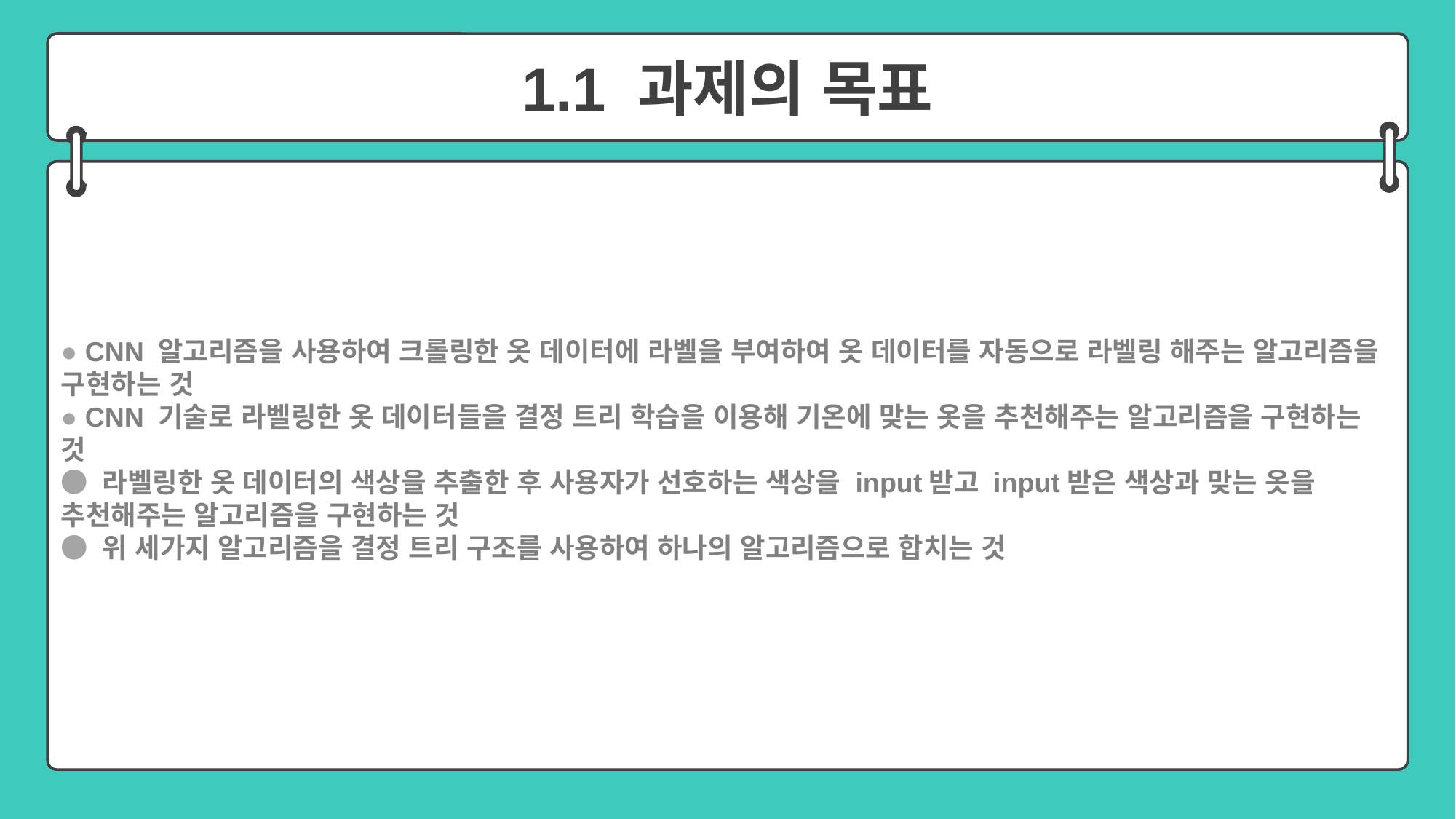

1.1 과제의 목표

● CNN 알고리즘을 사용하여 크롤링한 옷 데이터에 라벨을 부여하여 옷 데이터를 자동으로 라벨링 해주는 알고리즘을 구현하는 것
● CNN 기술로 라벨링한 옷 데이터들을 결정 트리 학습을 이용해 기온에 맞는 옷을 추천해주는 알고리즘을 구현하는 것
● 라벨링한 옷 데이터의 색상을 추출한 후 사용자가 선호하는 색상을 input받고 input받은 색상과 맞는 옷을 추천해주는 알고리즘을 구현하는 것
● 위 세가지 알고리즘을 결정 트리 구조를 사용하여 하나의 알고리즘으로 합치는 것